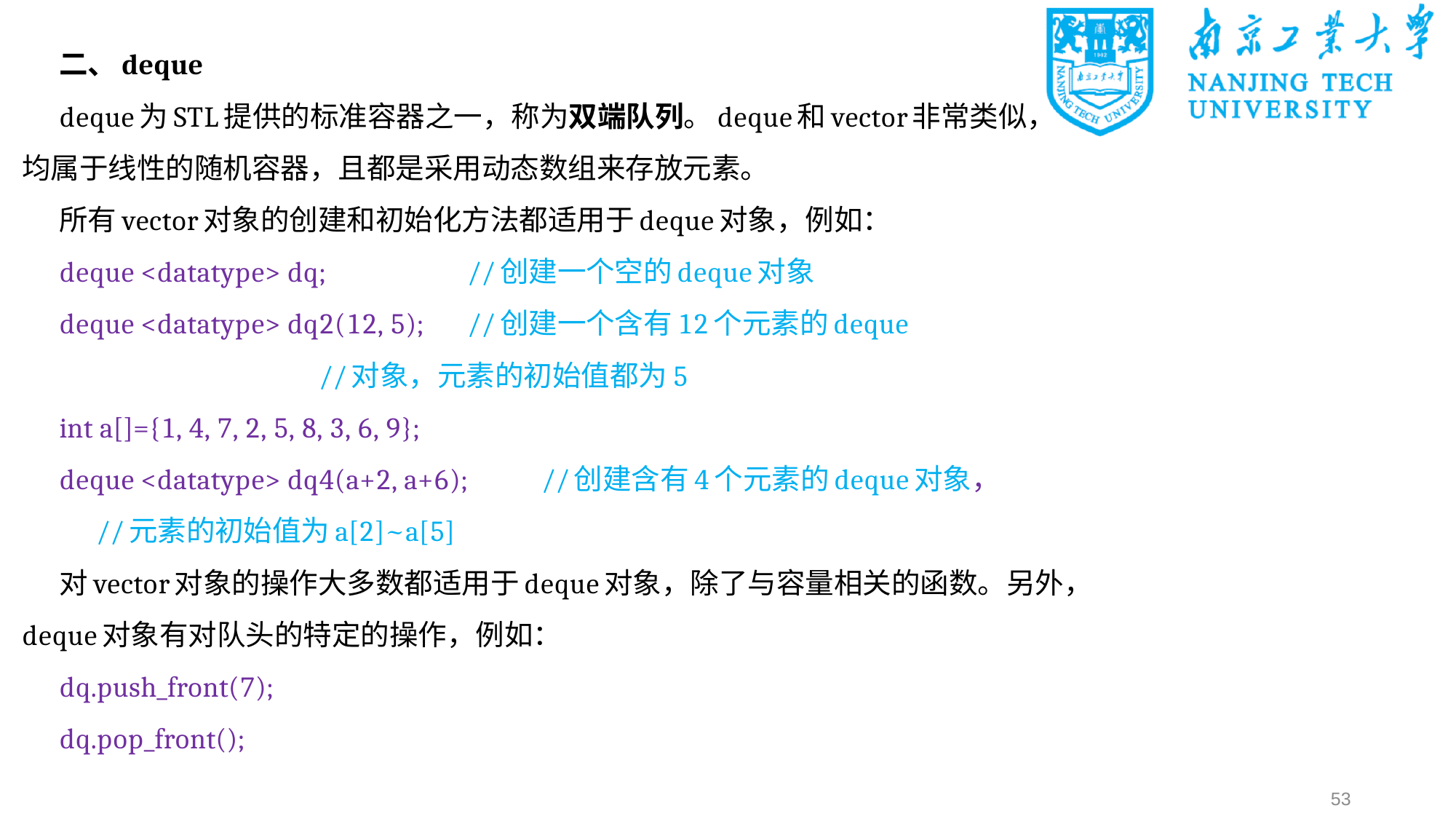

二、deque
deque为STL提供的标准容器之一，称为双端队列。deque和vector非常类似，均属于线性的随机容器，且都是采用动态数组来存放元素。
所有vector对象的创建和初始化方法都适用于deque对象，例如：
deque <datatype> dq;		//创建一个空的deque对象
deque <datatype> dq2(12, 5);	//创建一个含有12个元素的deque
                                   			//对象，元素的初始值都为5
int a[]={1, 4, 7, 2, 5, 8, 3, 6, 9};
deque <datatype> dq4(a+2, a+6);	//创建含有4个元素的deque对象，
					//元素的初始值为a[2]~a[5]
对vector对象的操作大多数都适用于deque对象，除了与容量相关的函数。另外，deque对象有对队头的特定的操作，例如：
dq.push_front(7);
dq.pop_front();
53